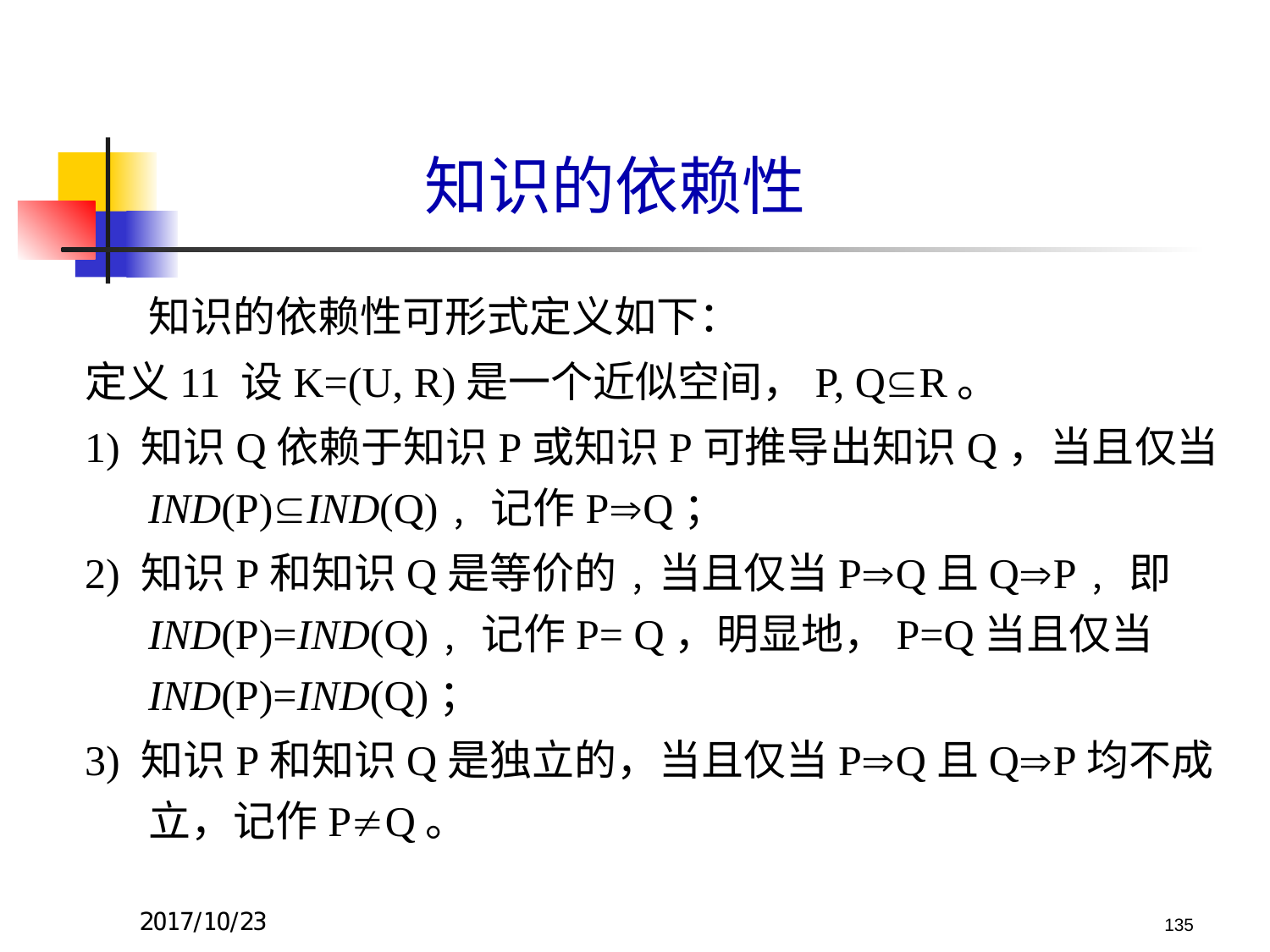

# 知识的依赖性
	知识的依赖性可形式定义如下：
定义11 设K=(U, R)是一个近似空间，P, Q⊆R。
1) 知识Q依赖于知识P或知识P可推导出知识Q，当且仅当IND(P)⊆IND(Q)﹐记作P⇒Q；
2) 知识P和知识Q是等价的﹐当且仅当P⇒Q且Q⇒P﹐即IND(P)=IND(Q)﹐记作P= Q，明显地，P=Q当且仅当IND(P)=IND(Q)；
3) 知识P和知识Q是独立的，当且仅当P⇒Q且Q⇒P均不成立，记作P≠Q。

2017/10/23
135